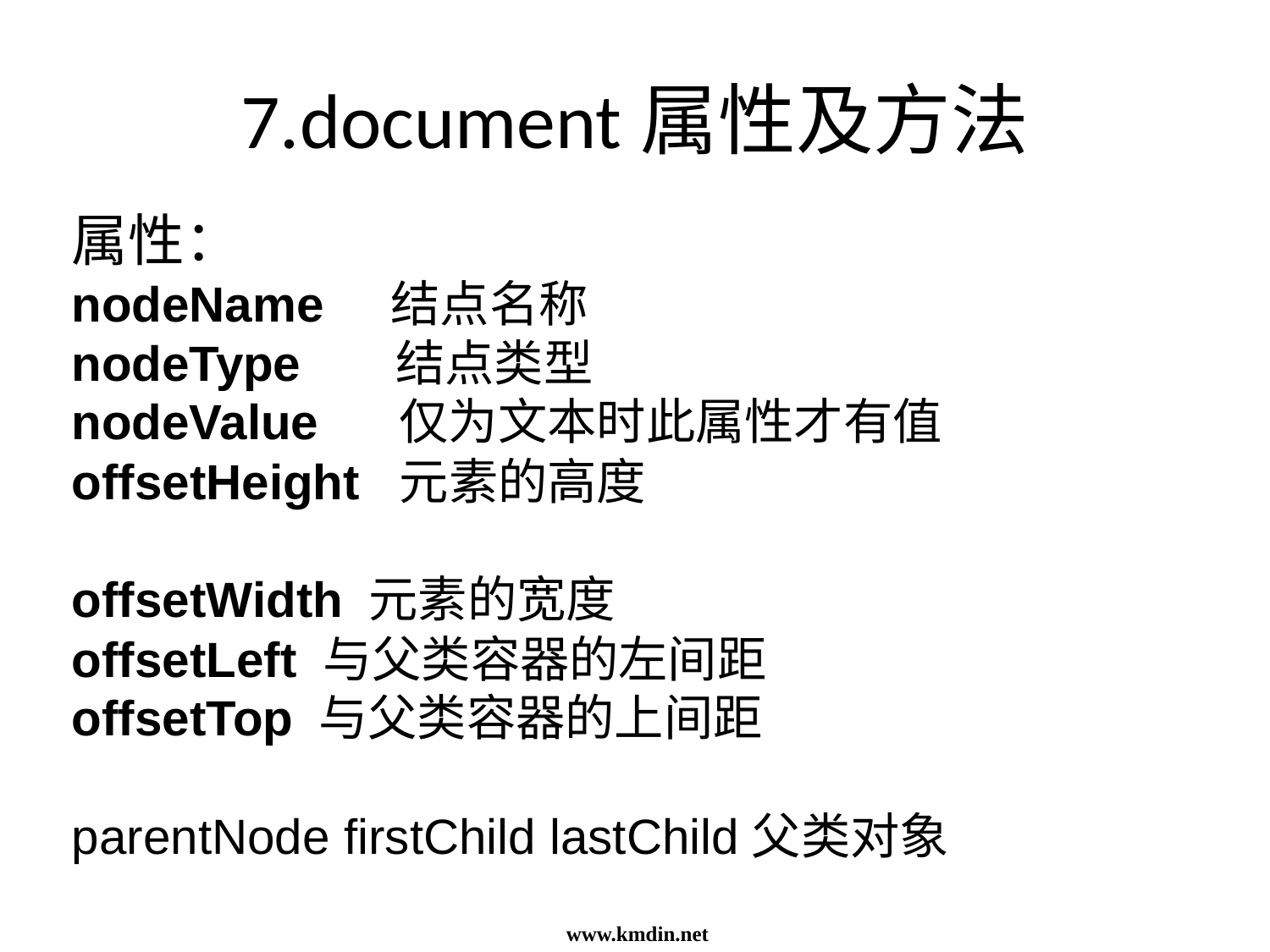

# 7.document属性及方法
属性：
nodeName    结点名称
nodeType      结点类型
nodeValue     仅为文本时此属性才有值
offsetHeight  元素的高度

offsetWidth 元素的宽度
offsetLeft 与父类容器的左间距
offsetTop 与父类容器的上间距

parentNode firstChild lastChild父类对象